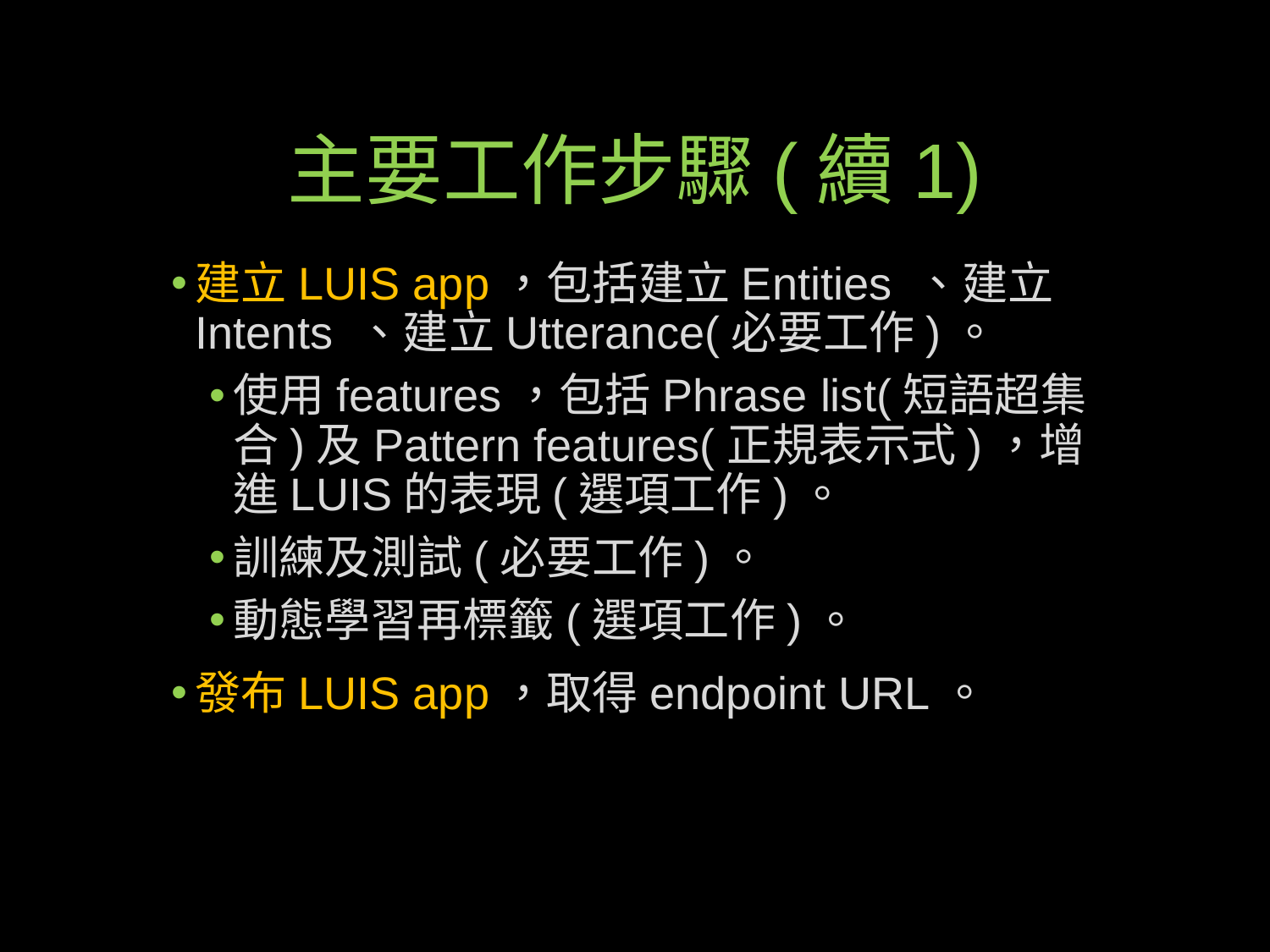

# 主要工作步驟(續1)
建立LUIS app，包括建立Entities 、建立Intents 、建立Utterance(必要工作)。
使用features，包括Phrase list(短語超集合)及Pattern features(正規表示式)，增進LUIS的表現(選項工作)。
訓練及測試(必要工作)。
動態學習再標籤(選項工作)。
發布LUIS app，取得endpoint URL。